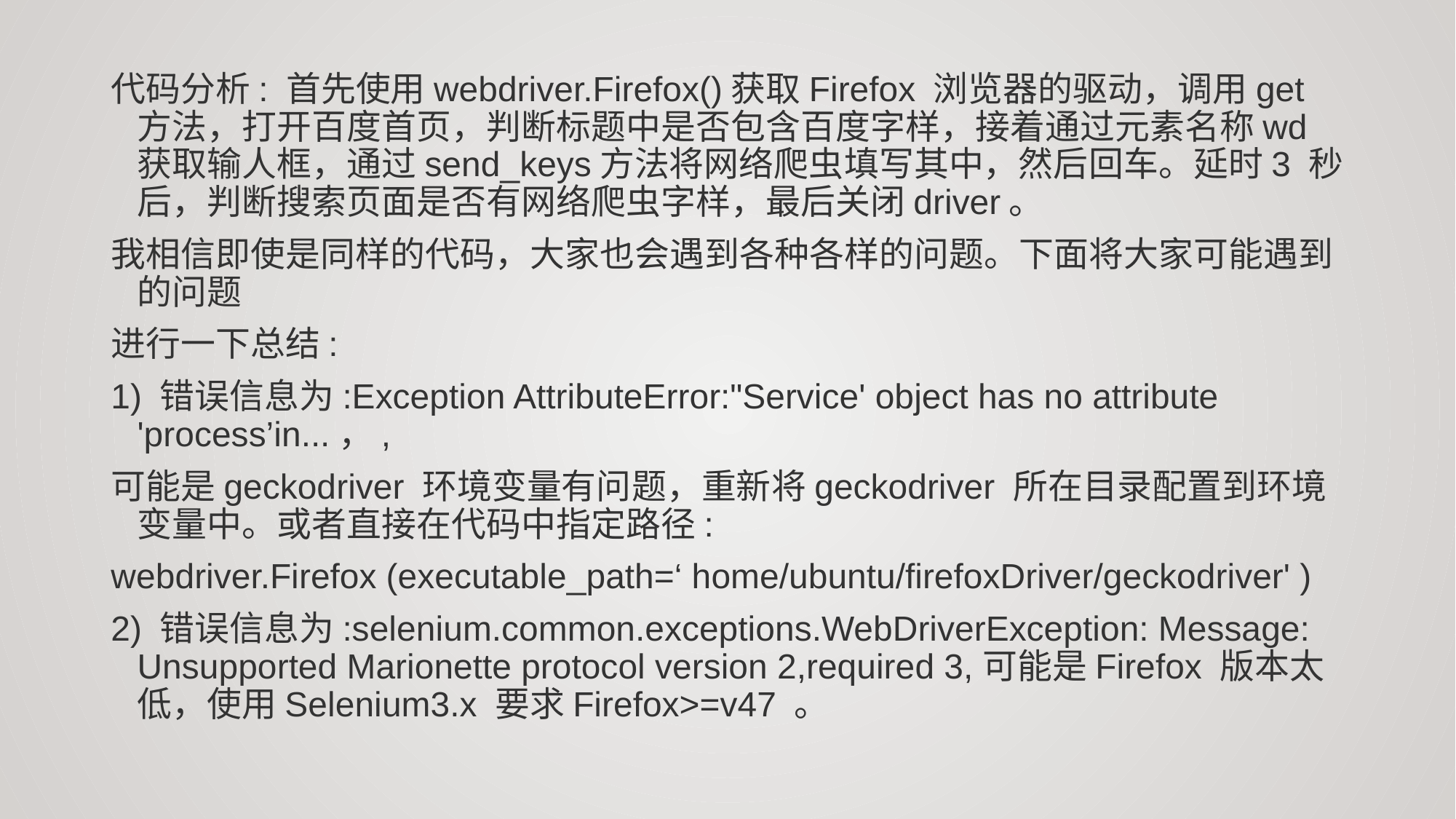

代码分析: 首先使用webdriver.Firefox()获取Firefox 浏览器的驱动，调用get 方法，打开百度首页，判断标题中是否包含百度字样，接着通过元素名称wd 获取输人框，通过send_keys方法将网络爬虫填写其中，然后回车。延时3 秒后，判断搜索页面是否有网络爬虫字样，最后关闭driver。
我相信即使是同样的代码，大家也会遇到各种各样的问题。下面将大家可能遇到的问题
进行一下总结:
1) 错误信息为:Exception AttributeError:"Service' object has no attribute 'process’in...，,
可能是geckodriver 环境变量有问题，重新将geckodriver 所在目录配置到环境变量中。或者直接在代码中指定路径:
webdriver.Firefox (executable_path=‘ home/ubuntu/firefoxDriver/geckodriver' )
2) 错误信息为:selenium.common.exceptions.WebDriverException: Message: Unsupported Marionette protocol version 2,required 3,可能是Firefox 版本太低，使用Selenium3.x 要求Firefox>=v47 。